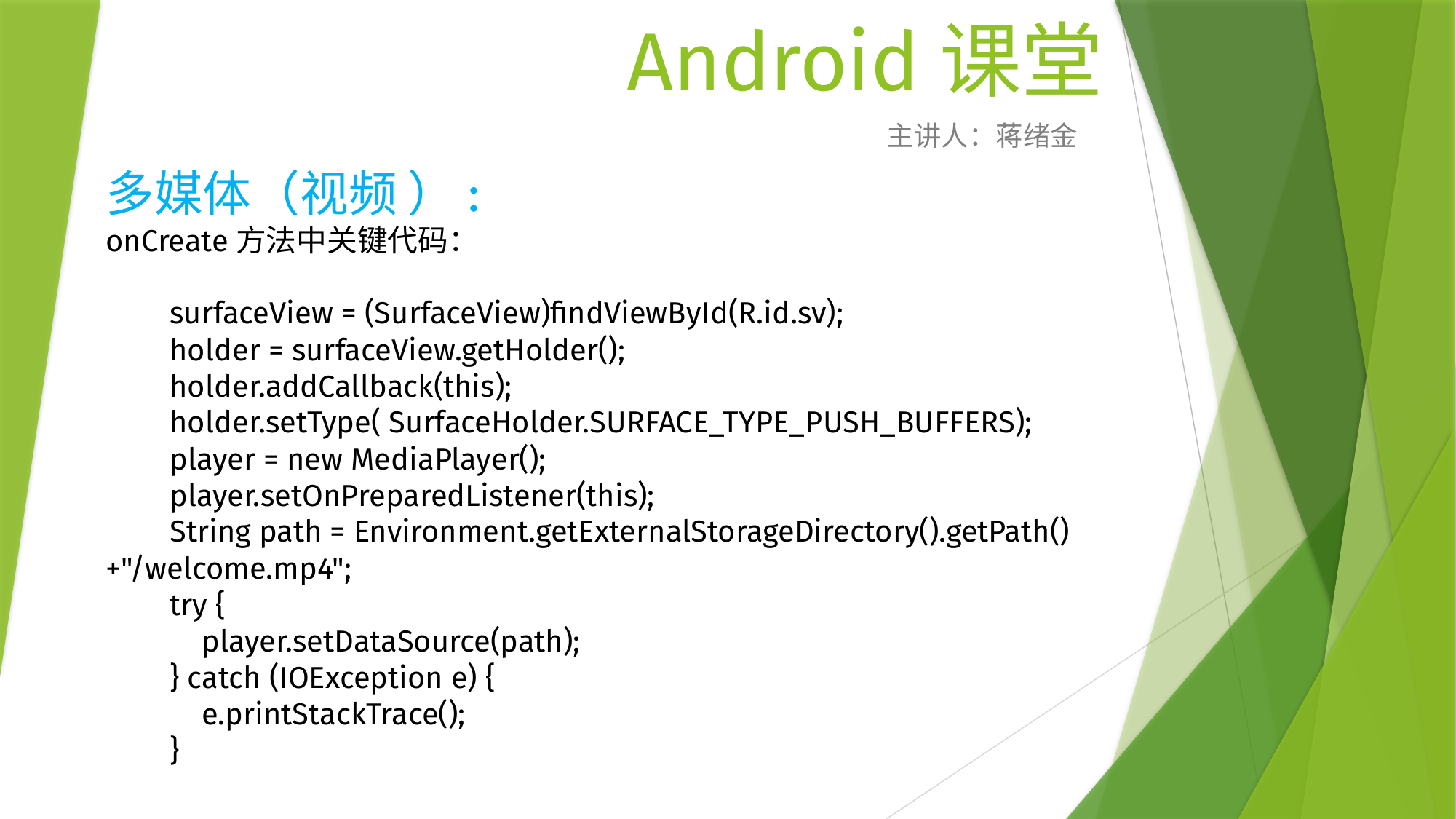

# Android课堂
主讲人：蒋绪金
多媒体（视频 ）:
onCreate方法中关键代码：

        surfaceView = (SurfaceView)findViewById(R.id.sv);
        holder = surfaceView.getHolder();
        holder.addCallback(this);
        holder.setType( SurfaceHolder.SURFACE_TYPE_PUSH_BUFFERS);
        player = new MediaPlayer();
        player.setOnPreparedListener(this);
        String path = Environment.getExternalStorageDirectory().getPath()+"/welcome.mp4";
        try {
            player.setDataSource(path);
        } catch (IOException e) {
            e.printStackTrace();
        }